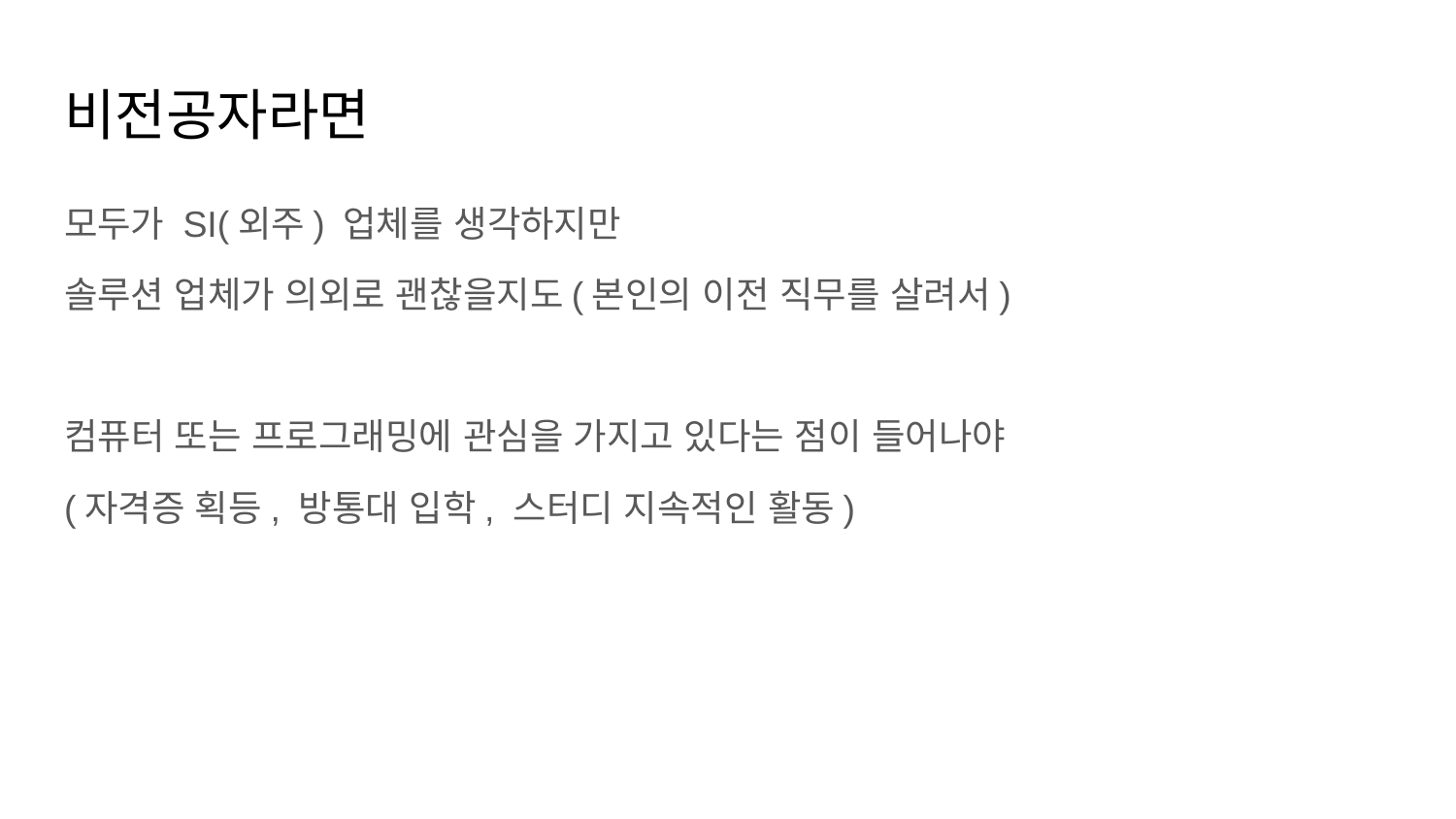

# 비전공자라면
모두가 SI(외주) 업체를 생각하지만
솔루션 업체가 의외로 괜찮을지도(본인의 이전 직무를 살려서)

컴퓨터 또는 프로그래밍에 관심을 가지고 있다는 점이 들어나야
(자격증 획등, 방통대 입학, 스터디 지속적인 활동)